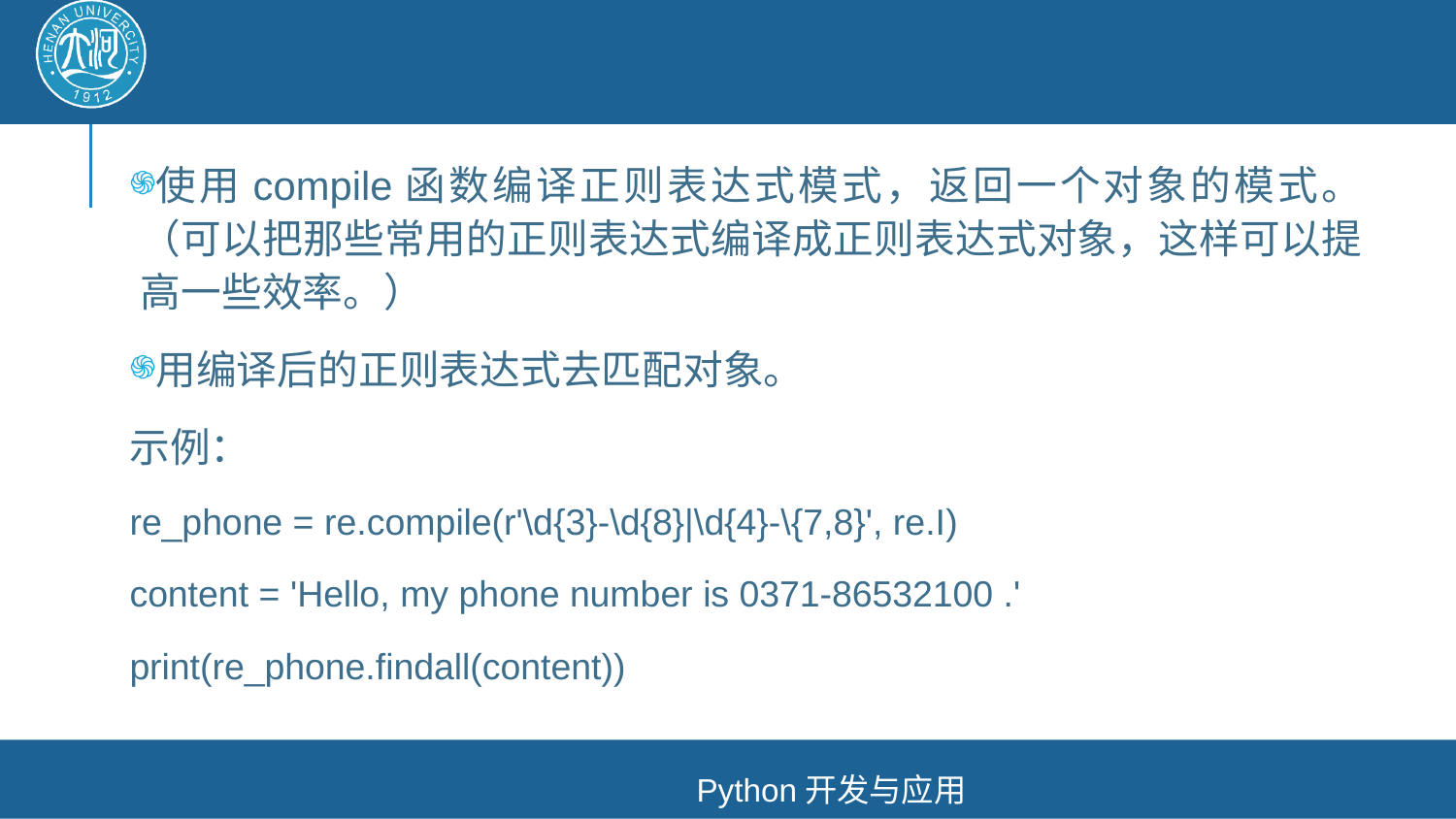

#
使用compile函数编译正则表达式模式，返回一个对象的模式。（可以把那些常用的正则表达式编译成正则表达式对象，这样可以提高一些效率。）
用编译后的正则表达式去匹配对象。
示例：
re_phone = re.compile(r'\d{3}-\d{8}|\d{4}-\{7,8}', re.I)
content = 'Hello, my phone number is 0371-86532100 .'
print(re_phone.findall(content))

Python开发与应用
61